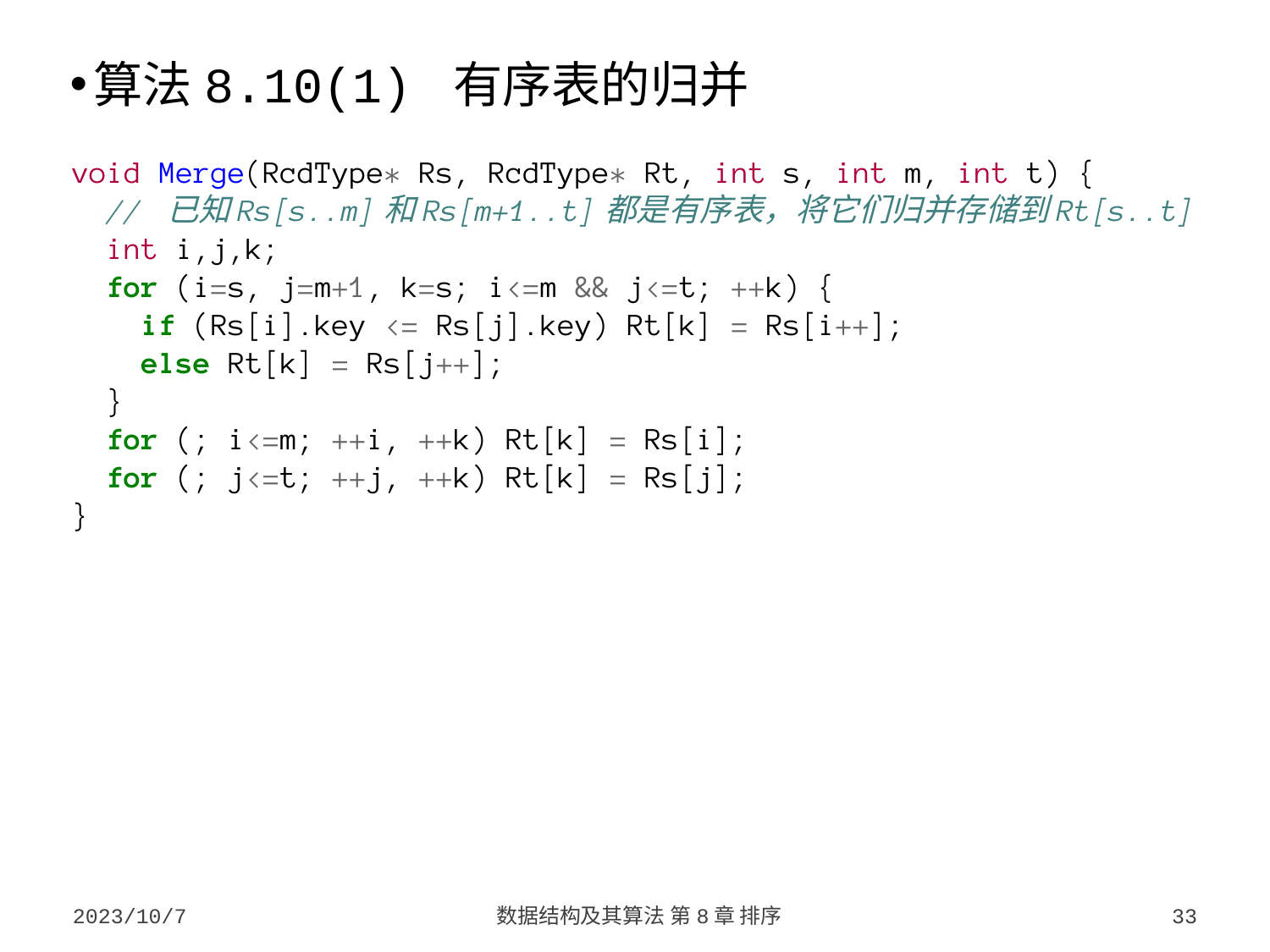

算法8.10(1) 有序表的归并
void Merge(RcdType* Rs, RcdType* Rt, int s, int m, int t) {
  // 已知Rs[s..m]和Rs[m+1..t]都是有序表，将它们归并存储到Rt[s..t]
  int i,j,k;
  for (i=s, j=m+1, k=s; i<=m && j<=t; ++k) {
    if (Rs[i].key <= Rs[j].key) Rt[k] = Rs[i++];
    else Rt[k] = Rs[j++];
  }
  for (; i<=m; ++i, ++k) Rt[k] = Rs[i];
  for (; j<=t; ++j, ++k) Rt[k] = Rs[j];
}
2023/10/7
数据结构及其算法 第8章 排序
33